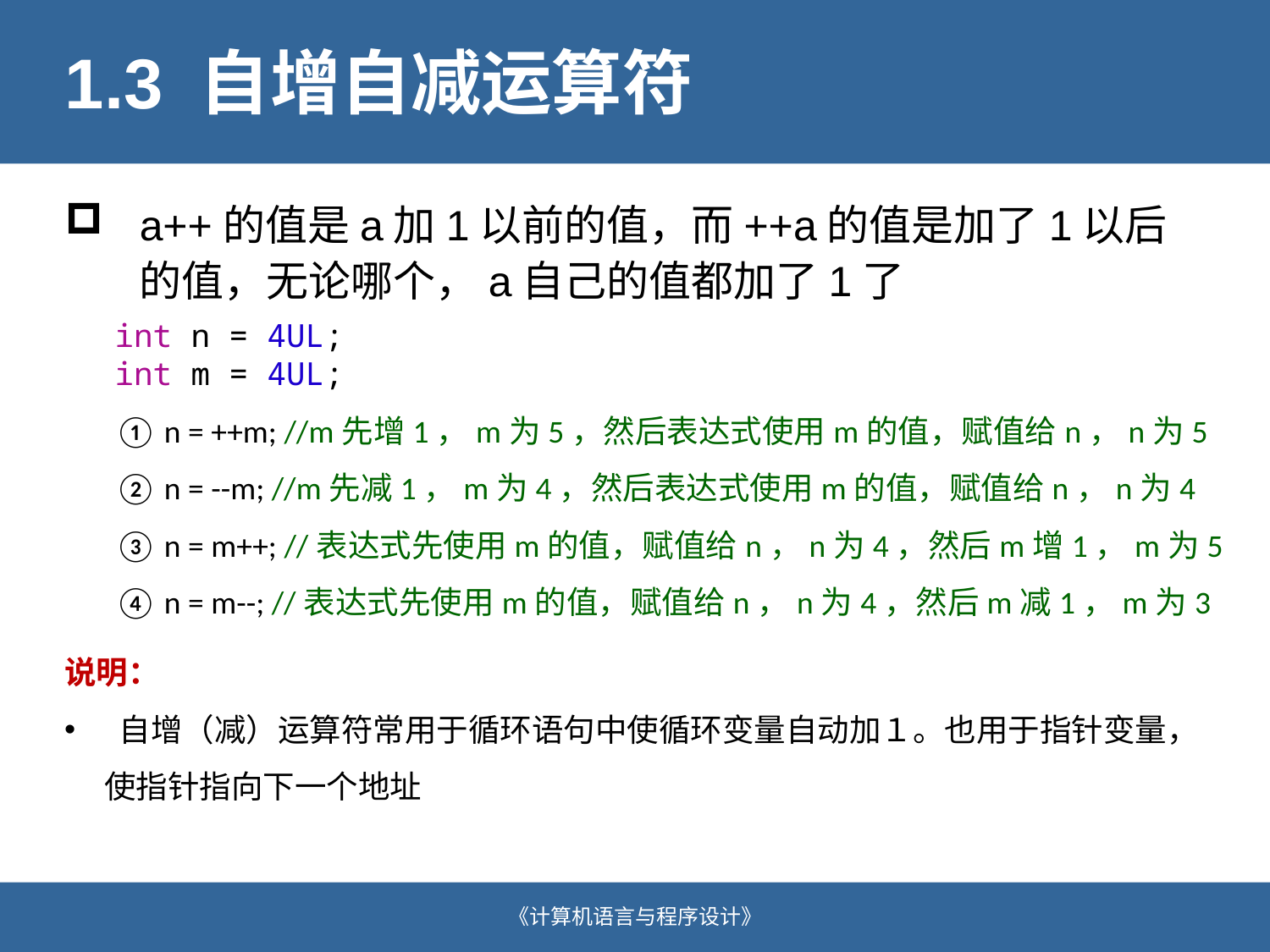

# 1.3 自增自减运算符
a++的值是a加1以前的值，而++a的值是加了1以后的值，无论哪个，a自己的值都加了1了
int n = 4UL;
int m = 4UL;
① n = ++m; //m先增1，m为5，然后表达式使用m的值，赋值给n，n为5
② n = --m; //m先减1，m为4，然后表达式使用m的值，赋值给n，n为4
③ n = m++; //表达式先使用m的值，赋值给n，n为4，然后m增1，m为5
④ n = m--; //表达式先使用m的值，赋值给n，n为4，然后m减1，m为3
说明：
 自增（减）运算符常用于循环语句中使循环变量自动加１。也用于指针变量，使指针指向下一个地址

《计算机语言与程序设计》
25